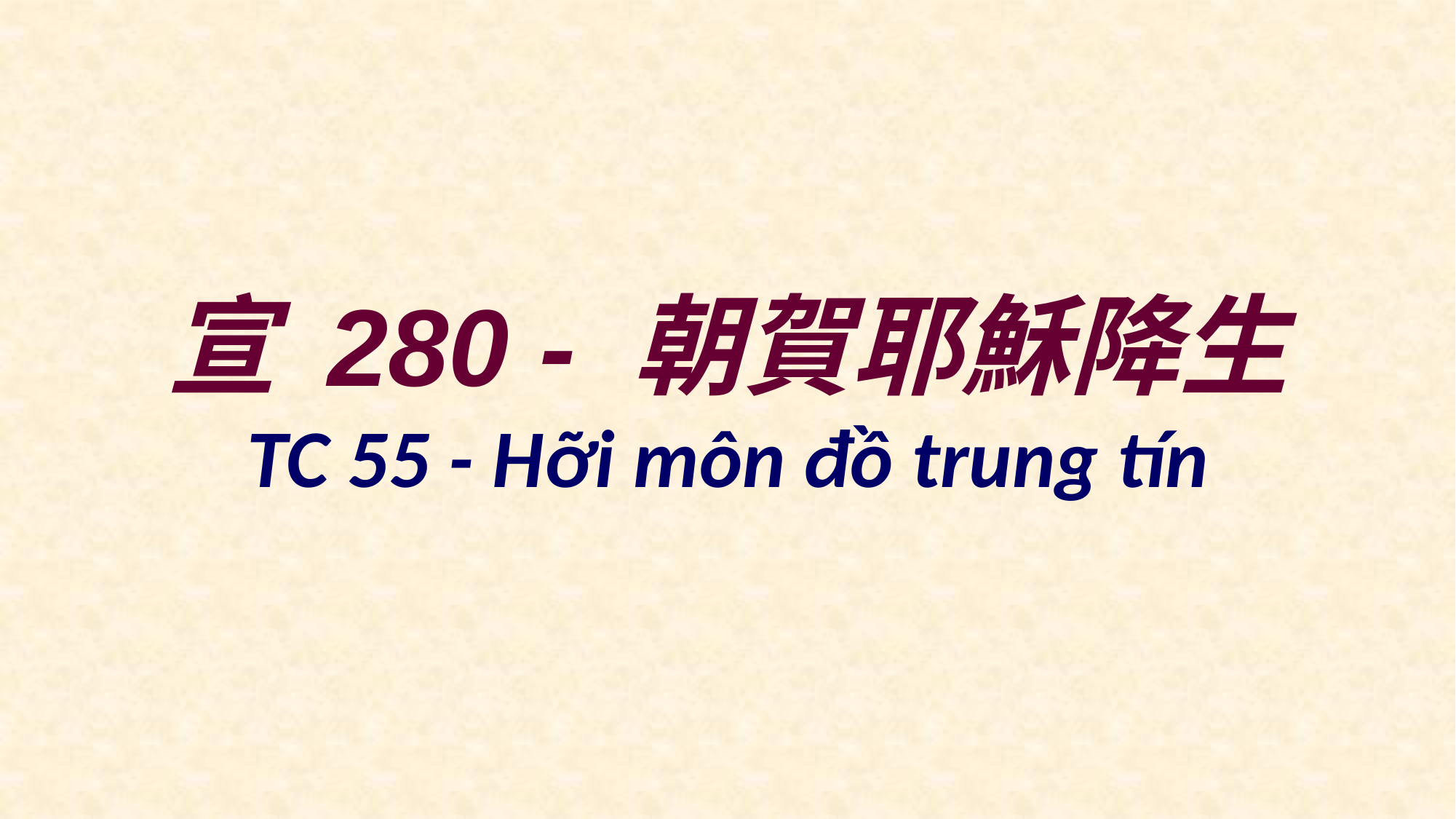

# 宣 280 - 朝賀耶穌降生
TC 55 - Hỡi môn đồ trung tín